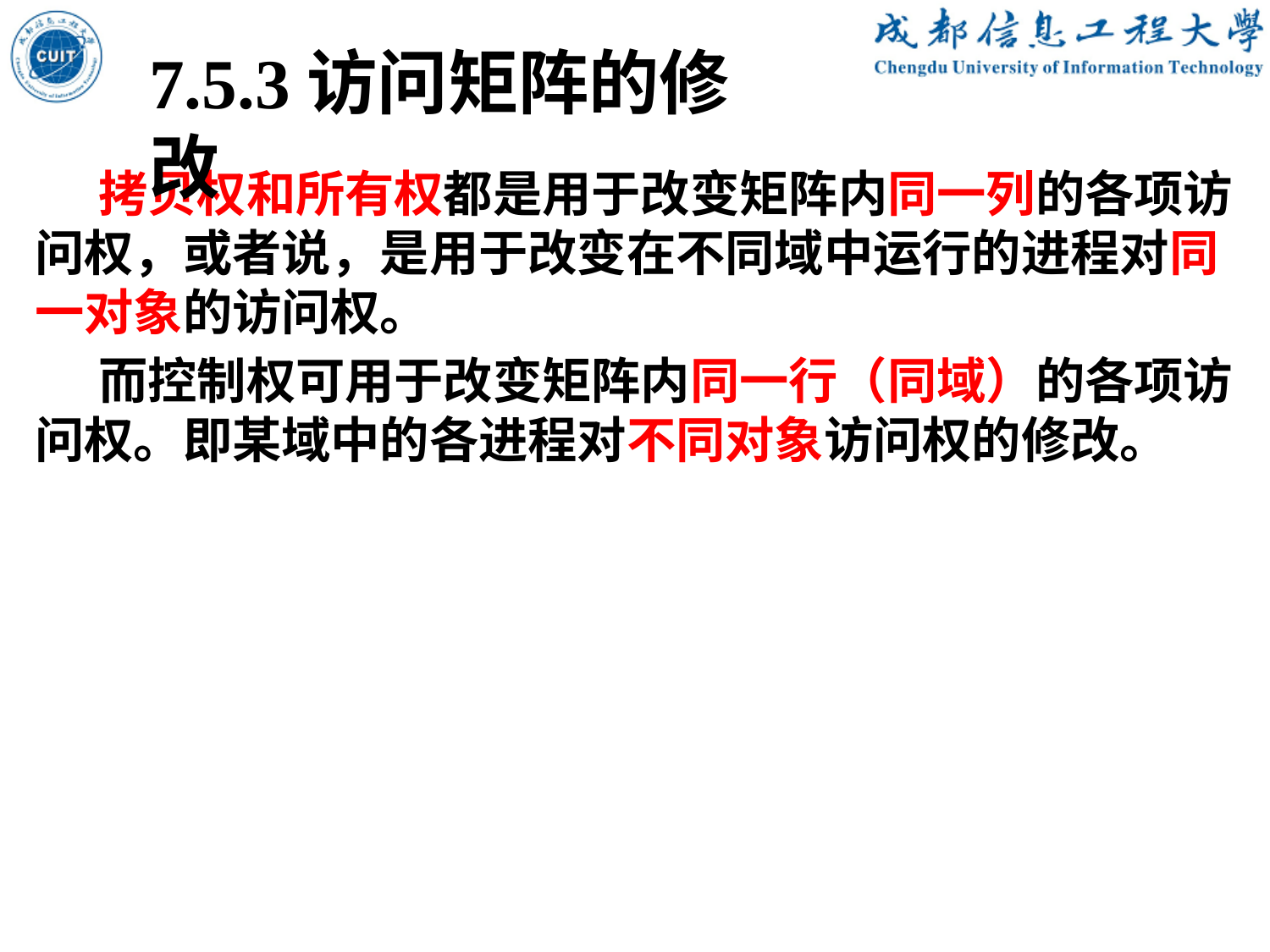

7.5.3访问矩阵的修改
拷贝权和所有权都是用于改变矩阵内同一列的各项访问权，或者说，是用于改变在不同域中运行的进程对同一对象的访问权。
而控制权可用于改变矩阵内同一行（同域）的各项访问权。即某域中的各进程对不同对象访问权的修改。